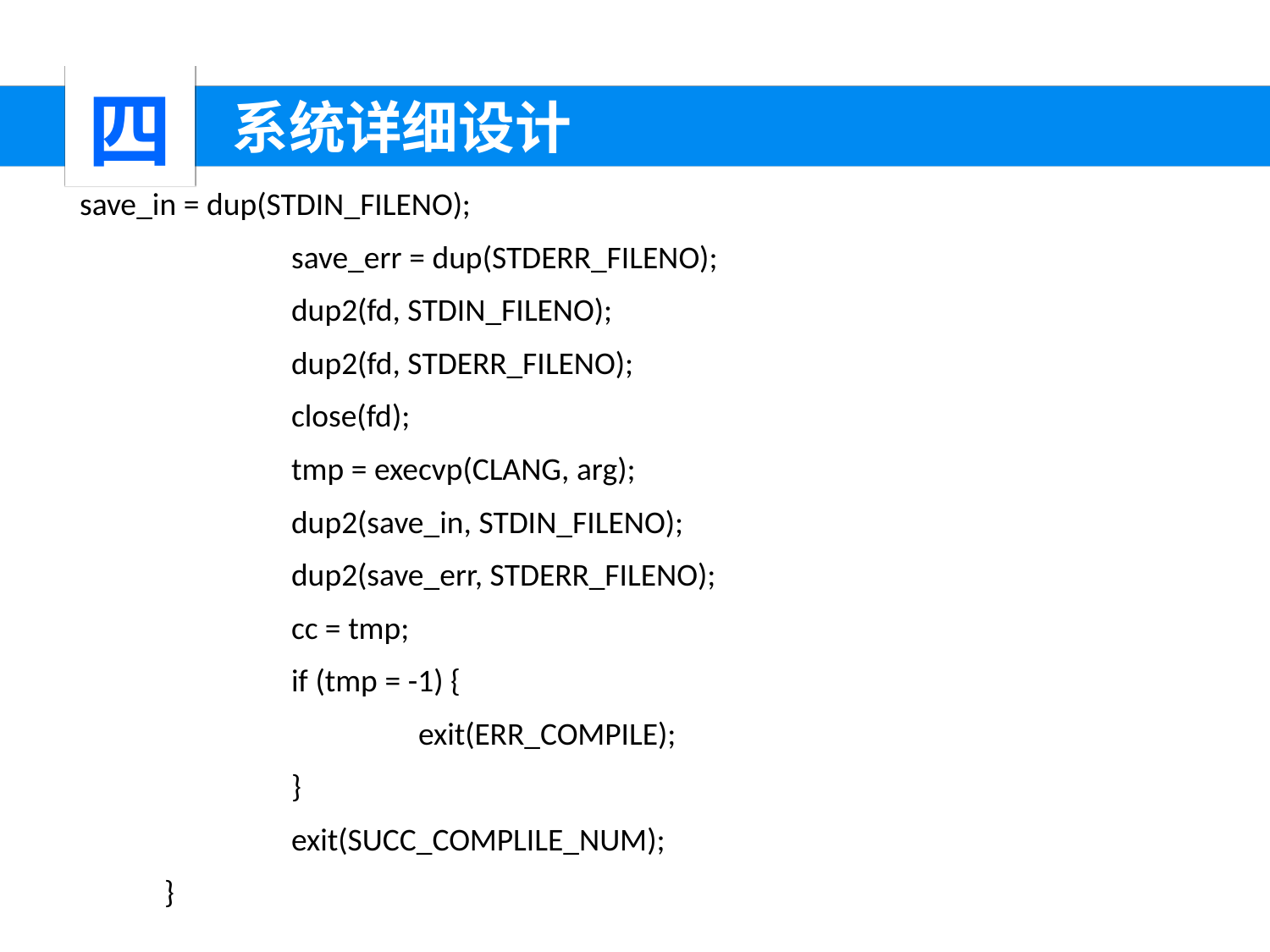

四
                系统详细设计
save_in = dup(STDIN_FILENO);
		save_err = dup(STDERR_FILENO);
		dup2(fd, STDIN_FILENO);
		dup2(fd, STDERR_FILENO);
		close(fd);
		tmp = execvp(CLANG, arg);
		dup2(save_in, STDIN_FILENO);
		dup2(save_err, STDERR_FILENO);
		cc = tmp;
		if (tmp = -1) {
			exit(ERR_COMPILE);
		}
		exit(SUCC_COMPLILE_NUM);
	}